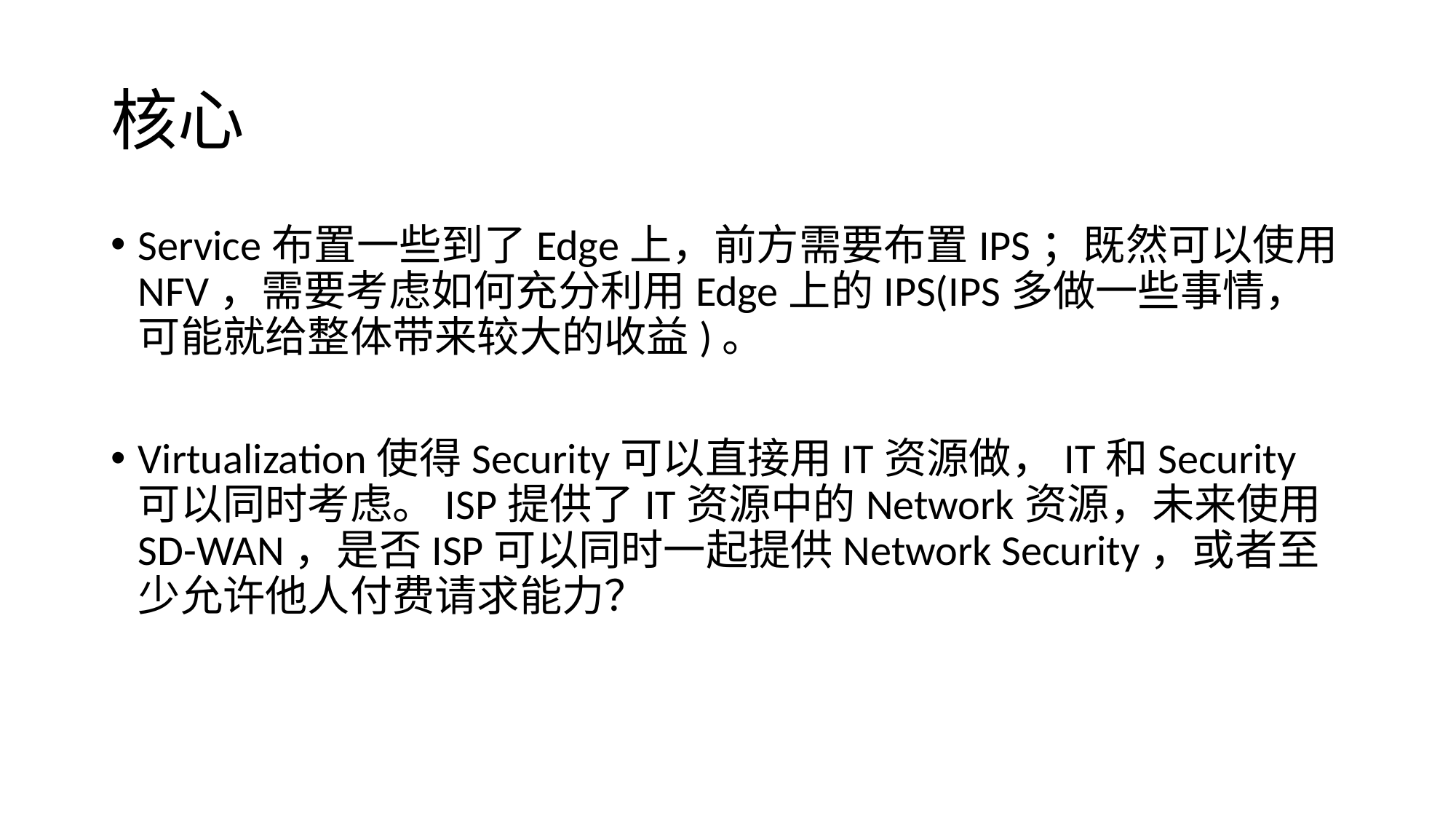

# 核心
Service布置一些到了Edge上，前方需要布置IPS；既然可以使用NFV，需要考虑如何充分利用Edge上的IPS(IPS多做一些事情，可能就给整体带来较大的收益)。

Virtualization使得Security可以直接用IT资源做，IT和Security可以同时考虑。ISP提供了IT资源中的Network资源，未来使用SD-WAN，是否ISP可以同时一起提供Network Security，或者至少允许他人付费请求能力？